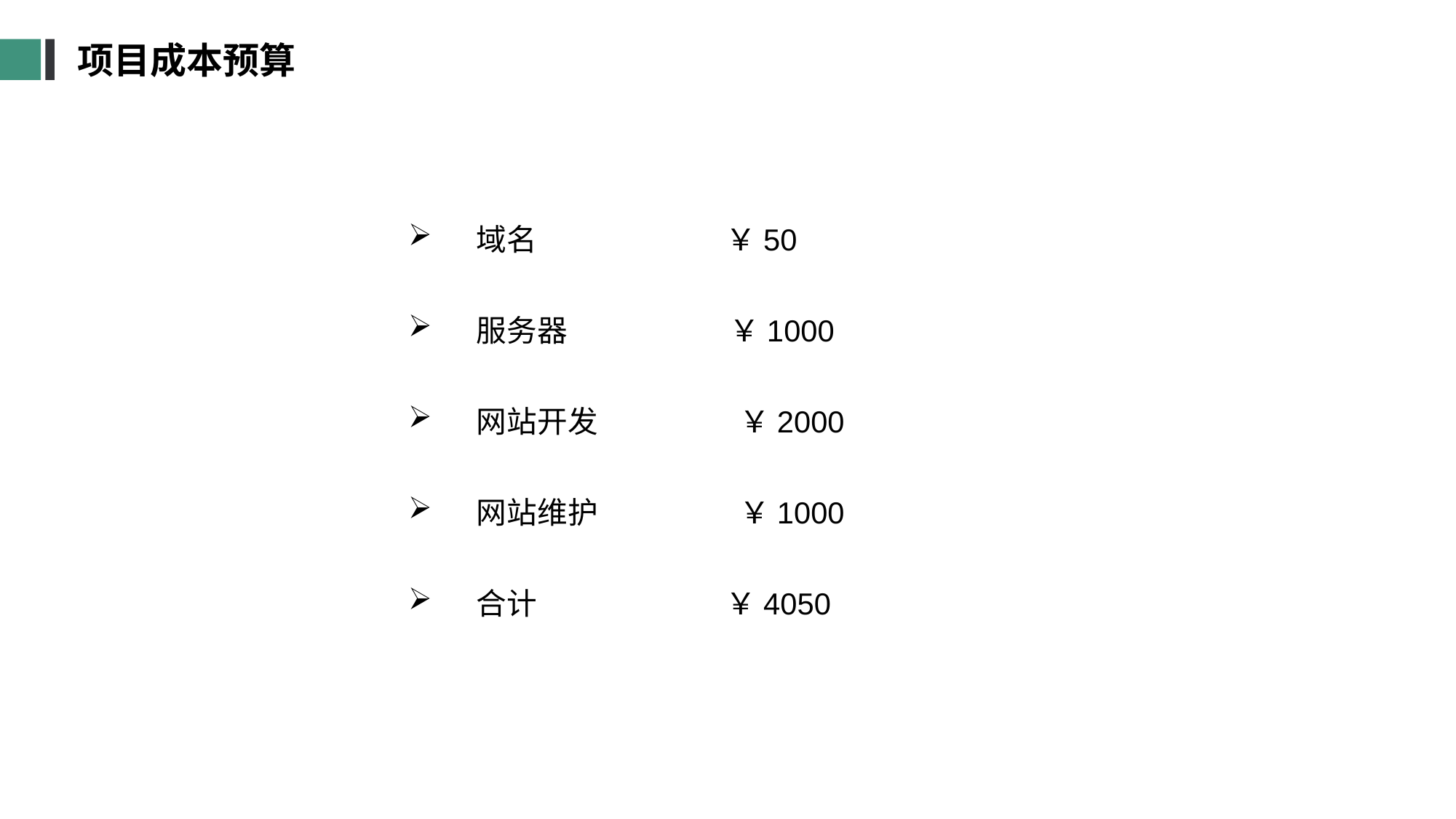

项目成本预算

域名                            ￥50
服务器                        ￥1000
网站开发                     ￥2000
网站维护                     ￥1000
合计                            ￥4050